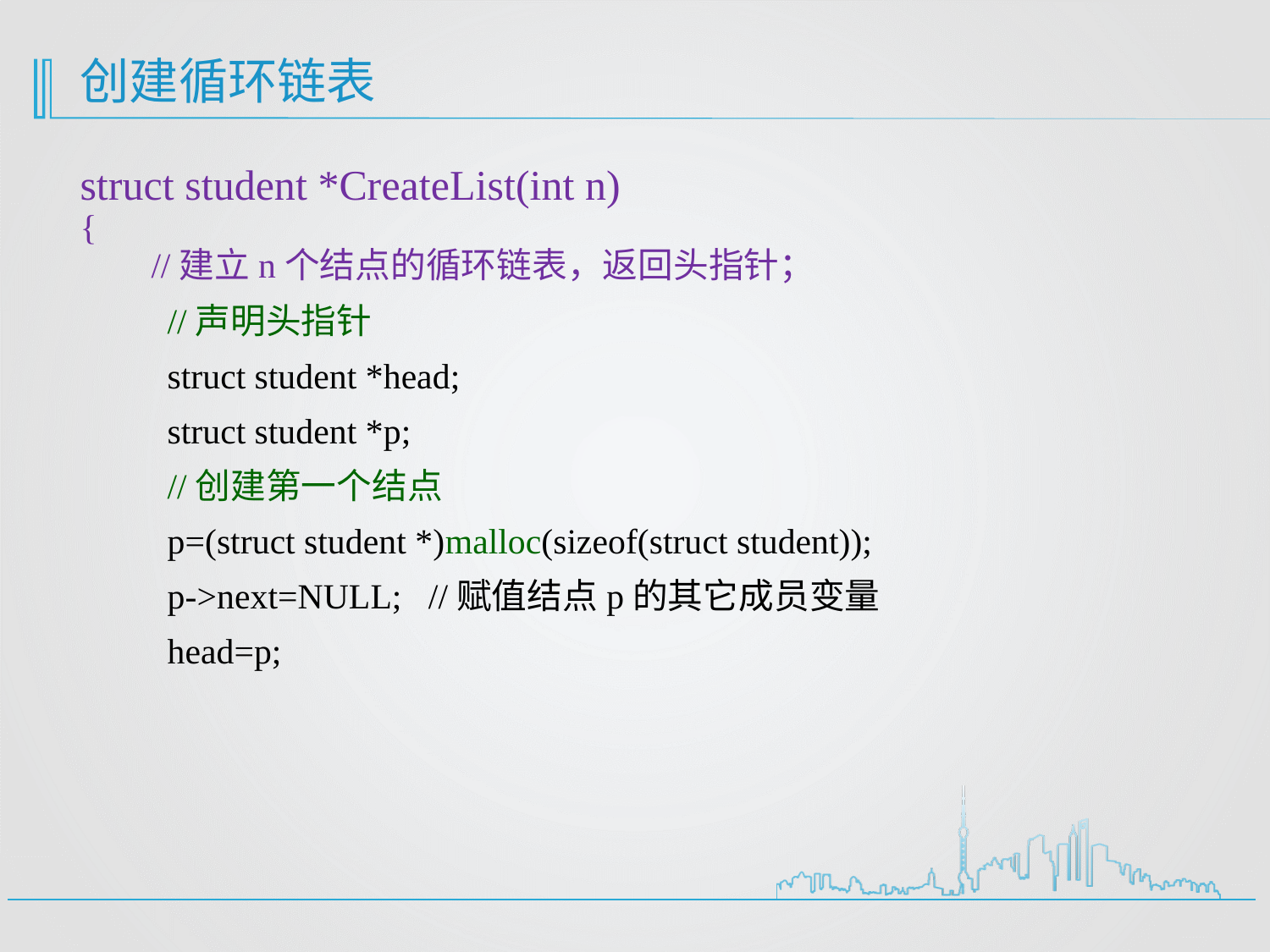

# 创建循环链表
struct student *CreateList(int n)
{
        //建立n个结点的循环链表，返回头指针；
//声明头指针
struct student *head;
struct student *p;
//创建第一个结点
p=(struct student *)malloc(sizeof(struct student));
p->next=NULL;   //赋值结点p的其它成员变量
head=p;